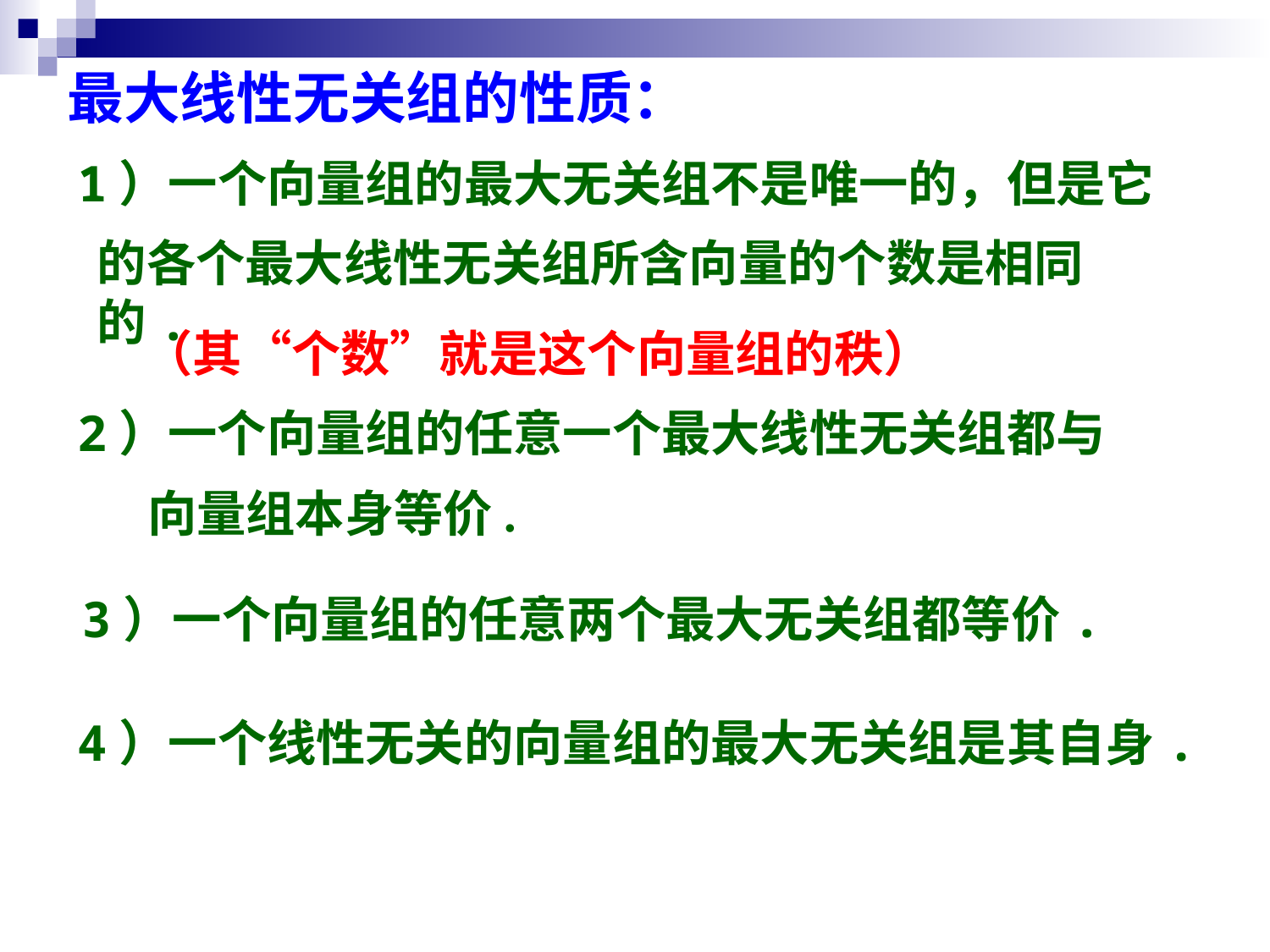

最大线性无关组的性质：
1）一个向量组的最大无关组不是唯一的，但是它
的各个最大线性无关组所含向量的个数是相同的.
（其“个数”就是这个向量组的秩）
2）一个向量组的任意一个最大线性无关组都与
向量组本身等价.
3）一个向量组的任意两个最大无关组都等价.
4）一个线性无关的向量组的最大无关组是其自身.